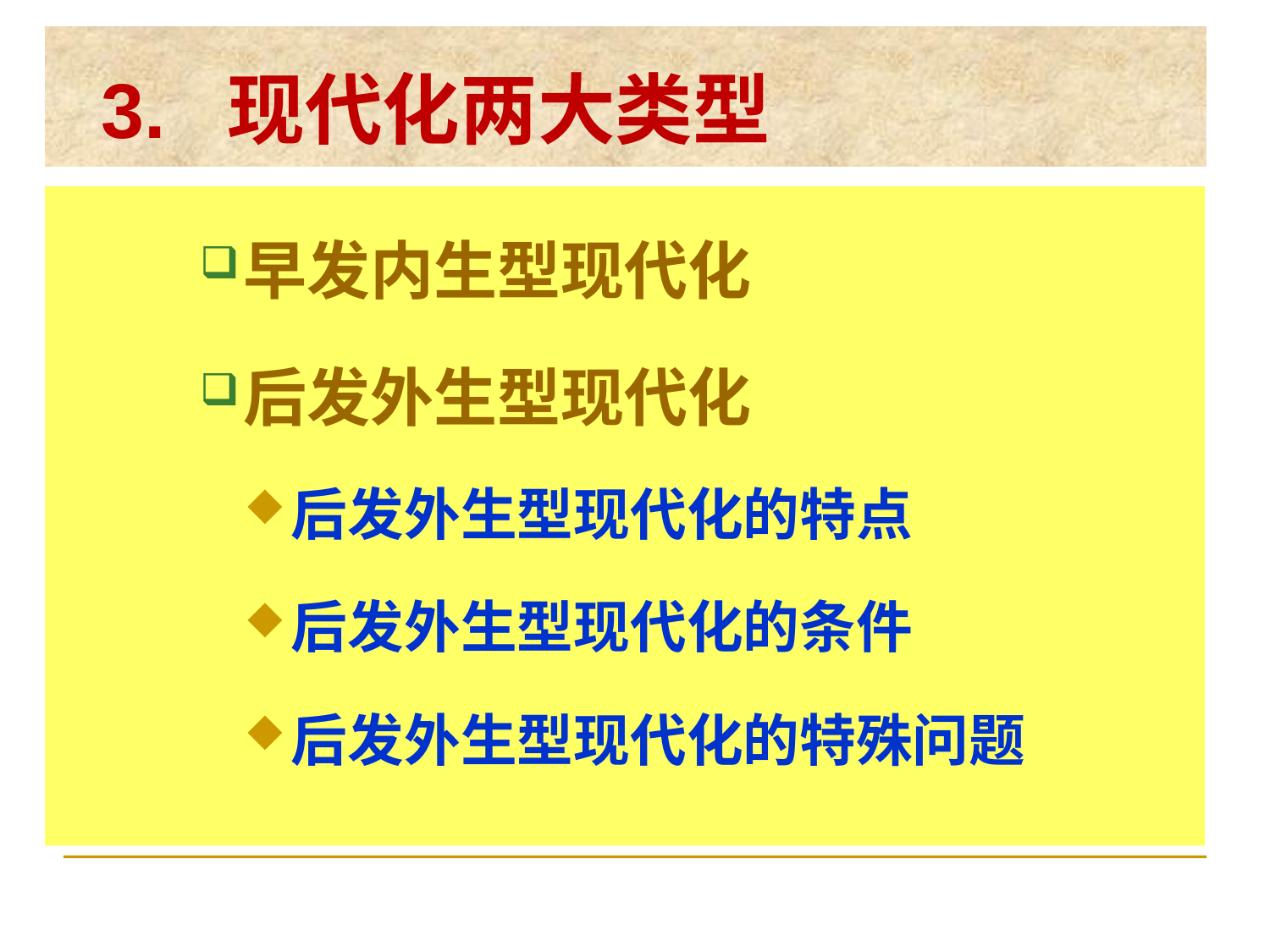

# 3.  现代化两大类型
早发内生型现代化
后发外生型现代化
后发外生型现代化的特点
后发外生型现代化的条件
后发外生型现代化的特殊问题

34